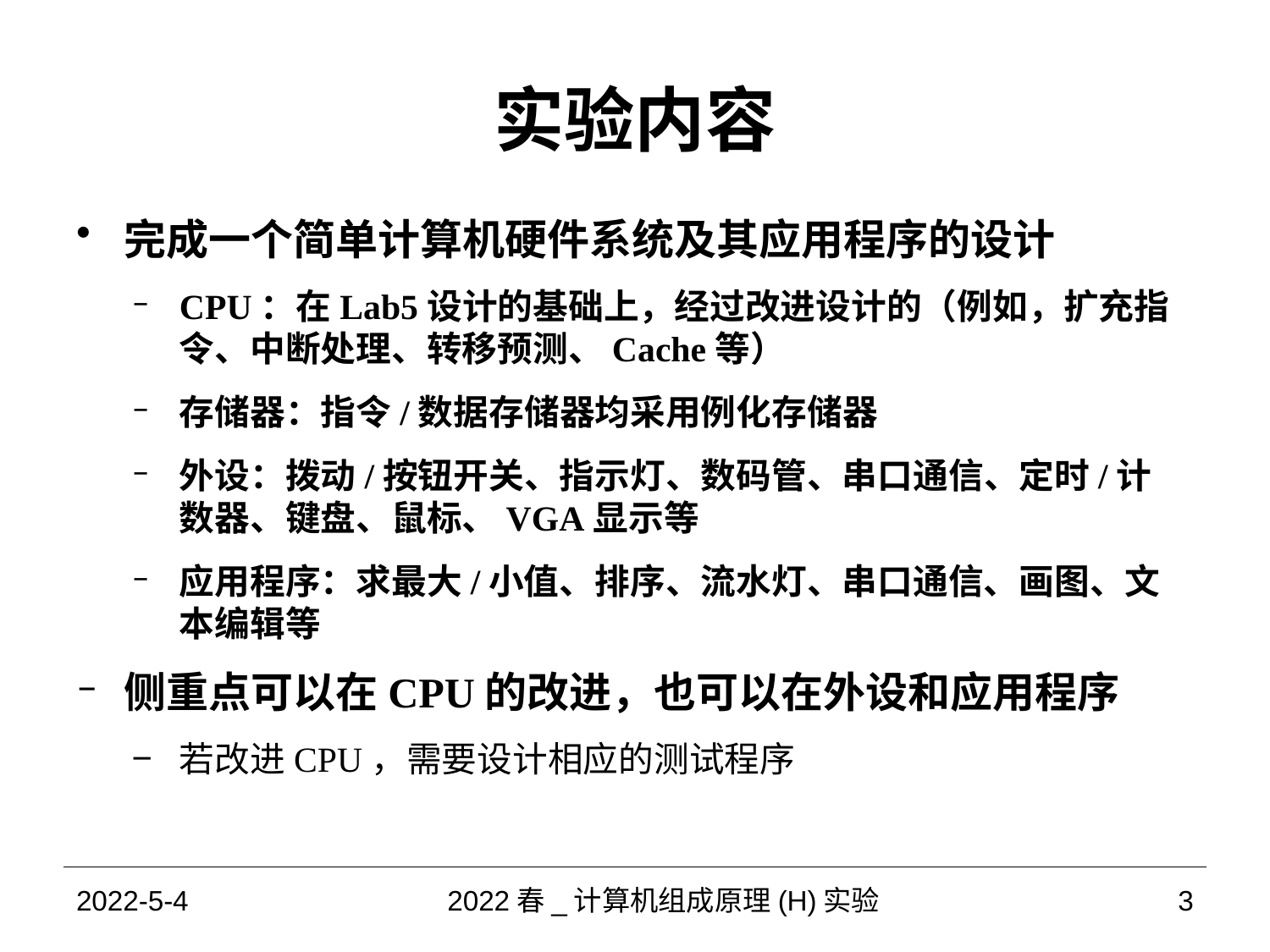

# 实验内容
完成一个简单计算机硬件系统及其应用程序的设计
CPU：在Lab5设计的基础上，经过改进设计的（例如，扩充指令、中断处理、转移预测、Cache等）
存储器：指令/数据存储器均采用例化存储器
外设：拨动/按钮开关、指示灯、数码管、串口通信、定时/计数器、键盘、鼠标、VGA显示等
应用程序：求最大/小值、排序、流水灯、串口通信、画图、文本编辑等
侧重点可以在CPU的改进，也可以在外设和应用程序
若改进CPU，需要设计相应的测试程序

2022-5-4
2022春_计算机组成原理(H)实验
3